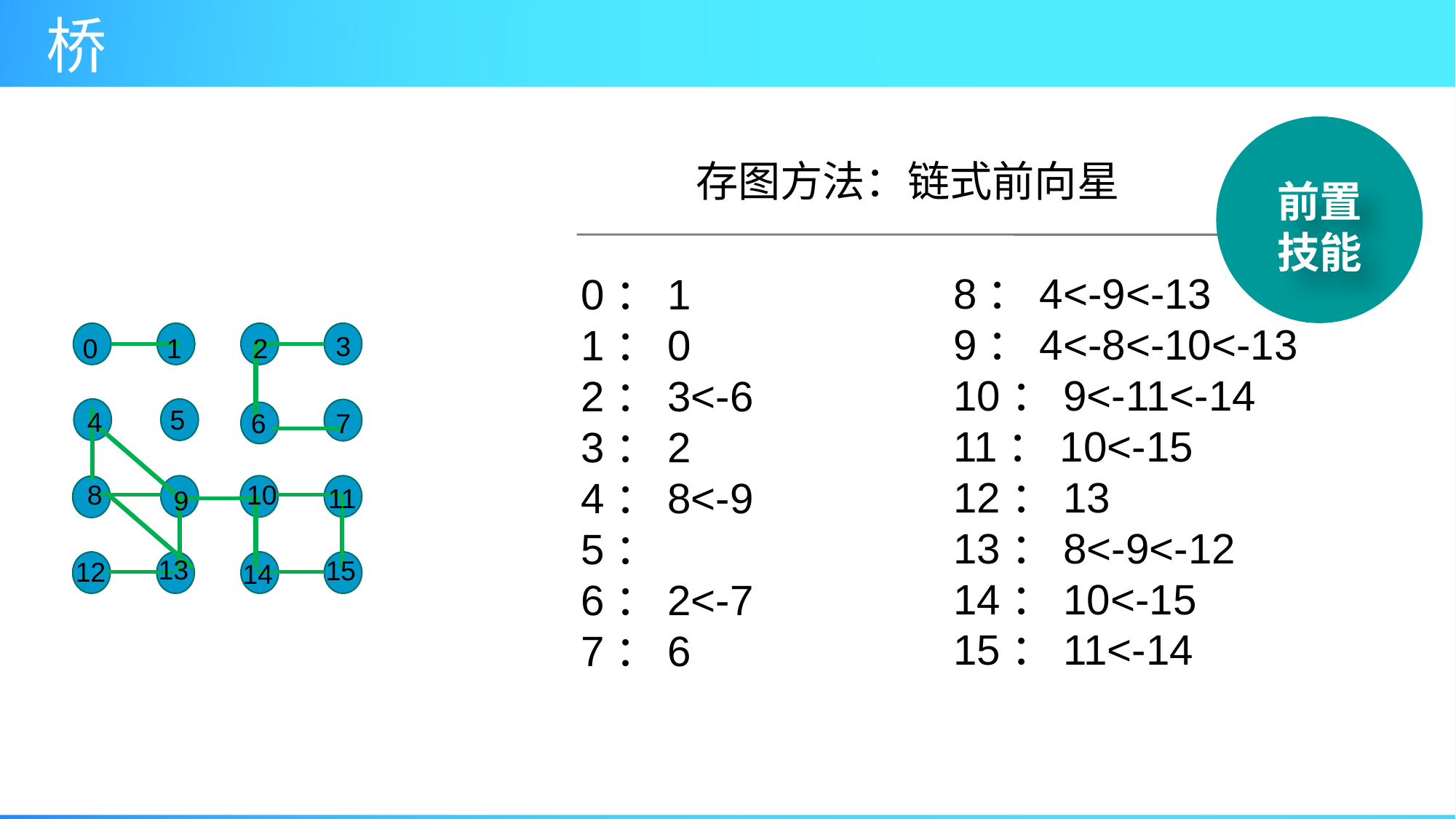

前置
技能
存图方法：链式前向星
8：4<-9<-13
9：4<-8<-10<-13
10：9<-11<-14
11：10<-15
12：13
13：8<-9<-12
14：10<-15
15：11<-14
0：1
1：0
2：3<-6
3：2
4：8<-9
5：
6：2<-7
7：6

3
0
1
2
5

4

6
7

10
8

11
9
13
15
12
14